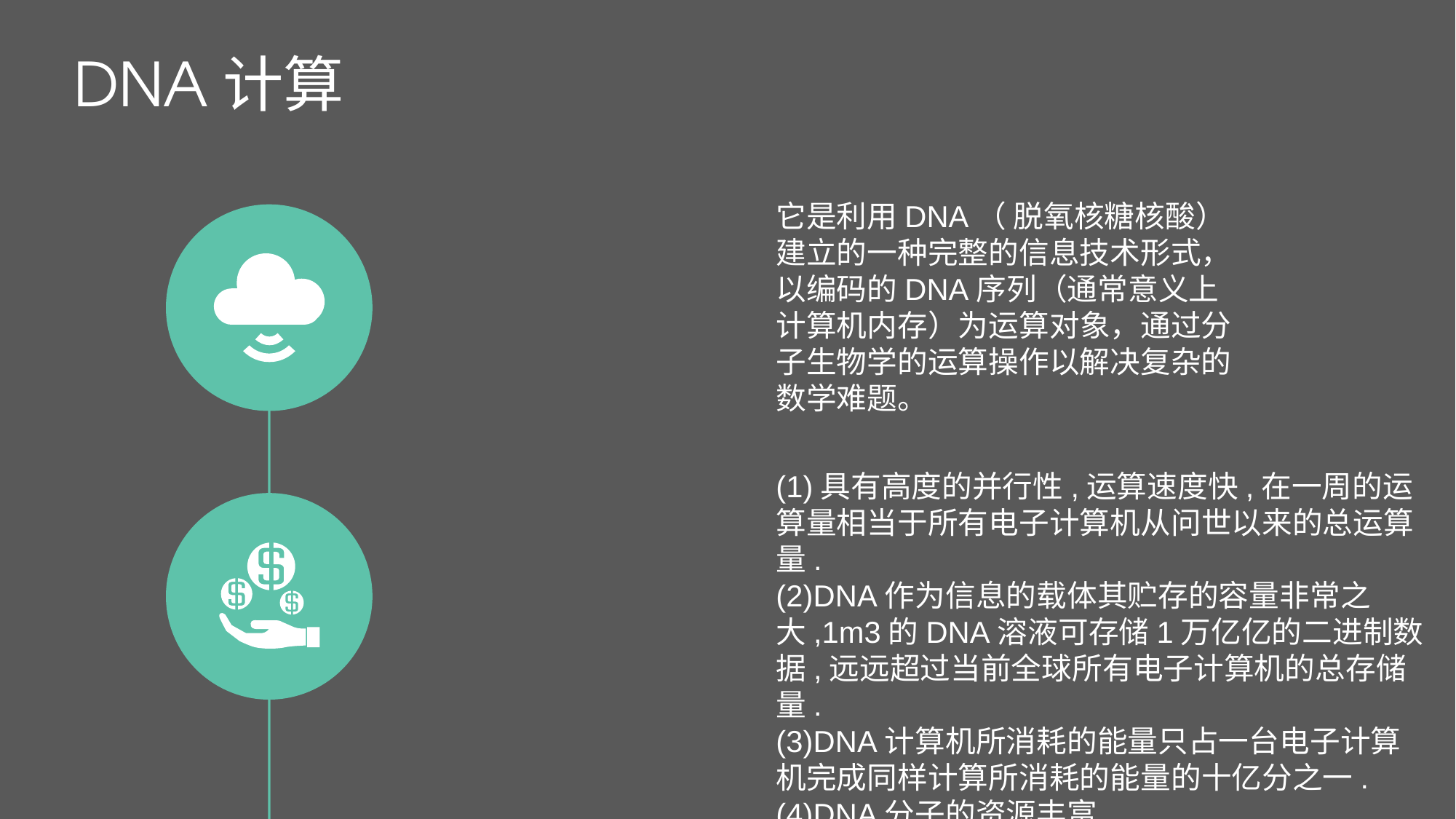

DNA计算
它是利用DNA（ 脱氧核糖核酸）建立的一种完整的信息技术形式，以编码的DNA序列（通常意义上计算机内存）为运算对象，通过分子生物学的运算操作以解决复杂的 数学难题。

(1)具有高度的并行性,运算速度快,在一周的运算量相当于所有电子计算机从问世以来的总运算量.
(2)DNA作为信息的载体其贮存的容量非常之大,1m3的DNA溶液可存储1万亿亿的二进制数据,远远超过当前全球所有电子计算机的总存储量.
(3)DNA计算机所消耗的能量只占一台电子计算机完成同样计算所消耗的能量的十亿分之一.
(4)DNA分子的资源丰富.